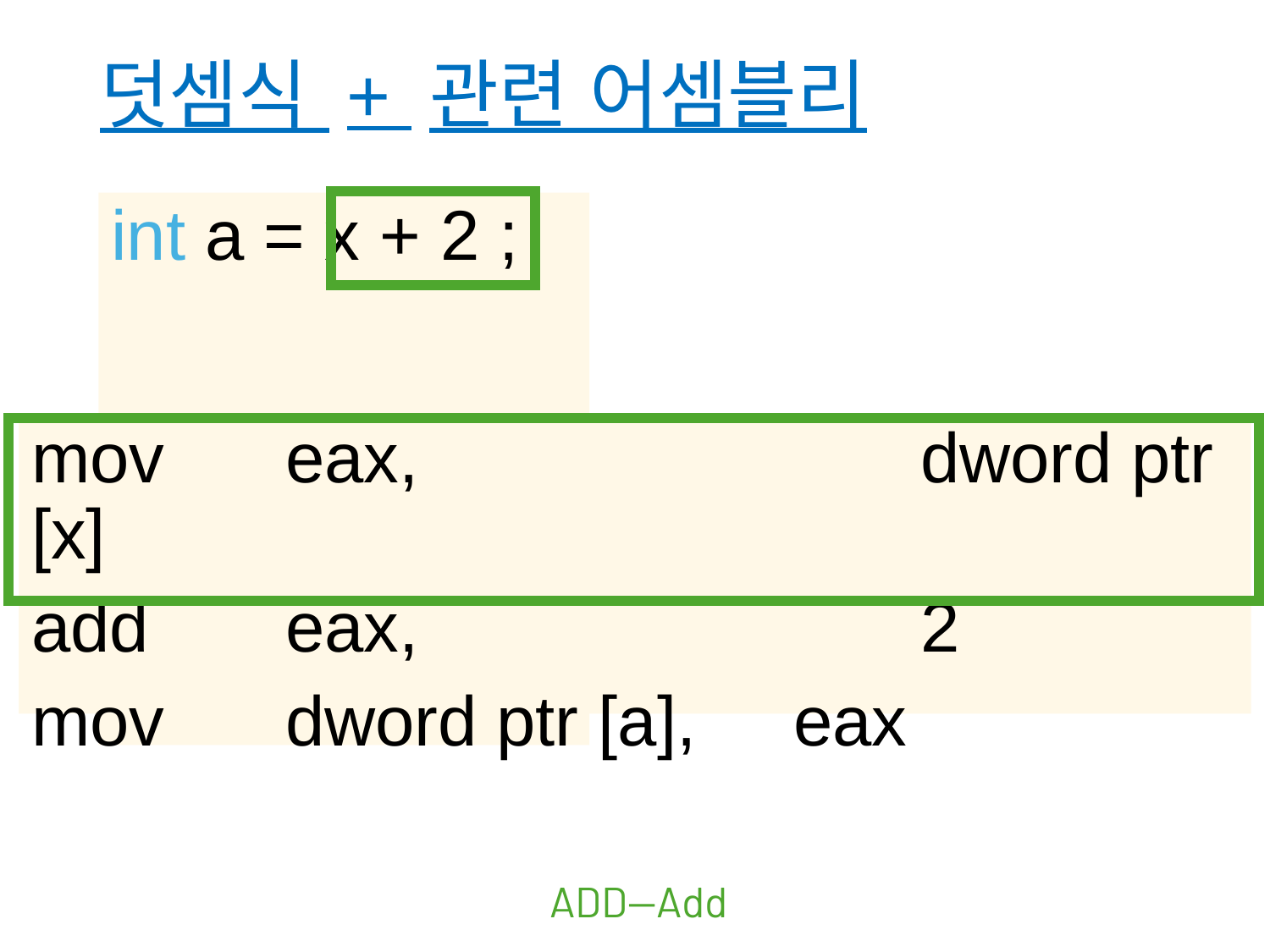

# 덧셈식 + 관련 어셈블리

int a = x + 2 ;
mov	eax,				dword ptr [x]
add		eax,				2
mov	dword ptr [a],	eax

ADD—Add